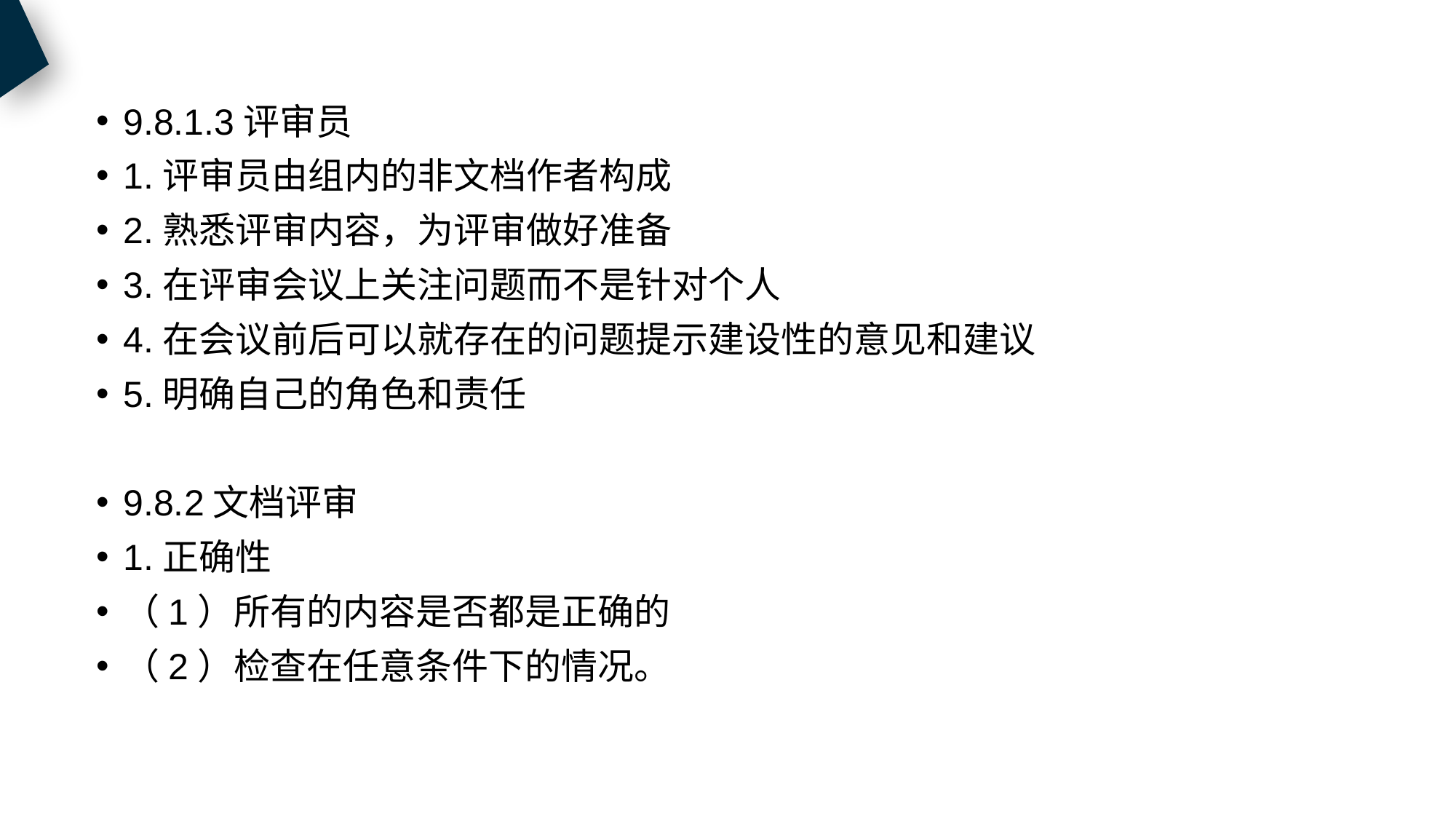

9.8.1.3评审员
1.评审员由组内的非文档作者构成
2.熟悉评审内容，为评审做好准备
3.在评审会议上关注问题而不是针对个人
4.在会议前后可以就存在的问题提示建设性的意见和建议
5.明确自己的角色和责任

9.8.2文档评审
1.正确性
（1）所有的内容是否都是正确的
（2）检查在任意条件下的情况。